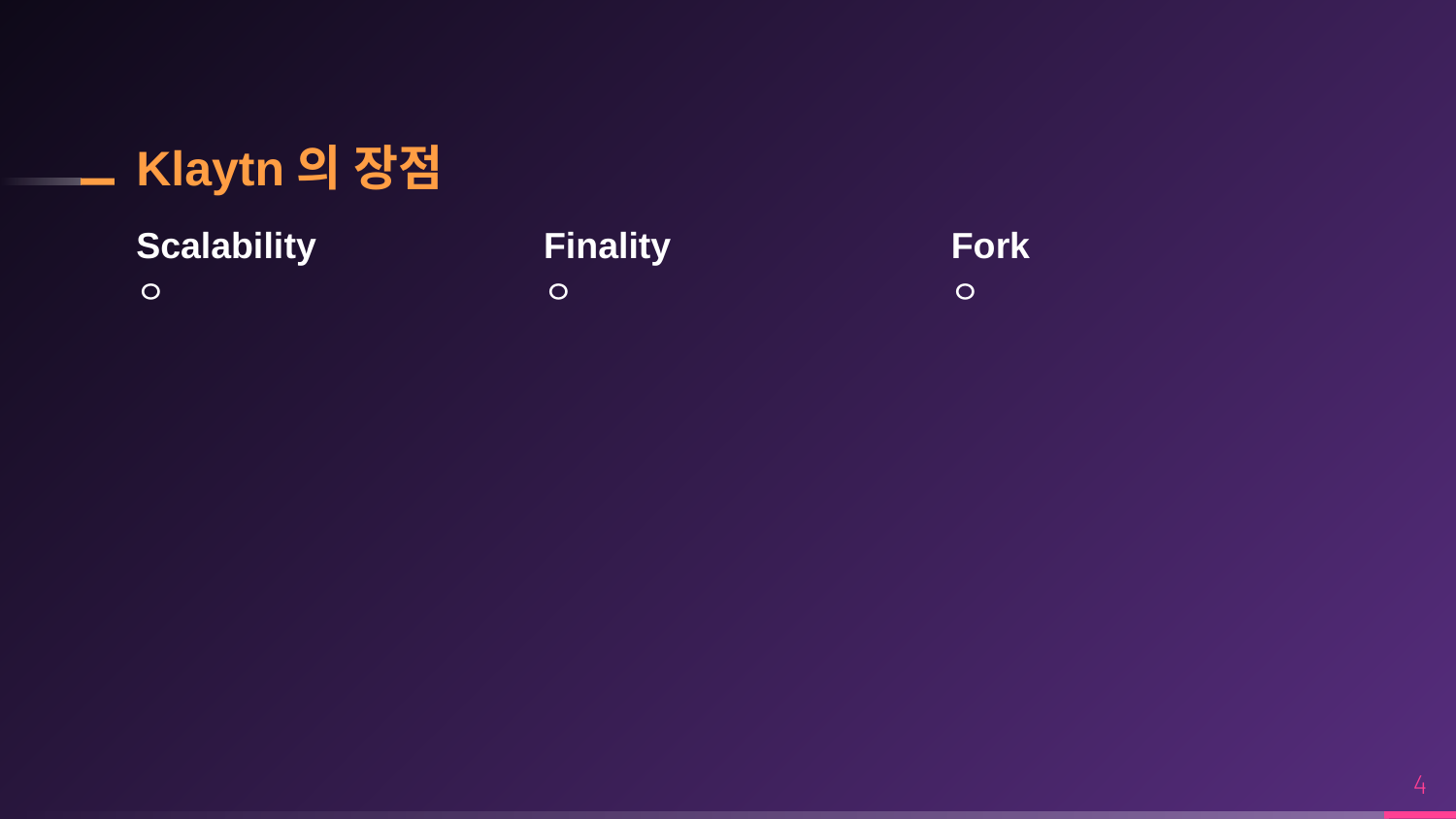

# Klaytn의 장점
Scalability
ㅇ
Finality
ㅇ
Fork
ㅇ
4